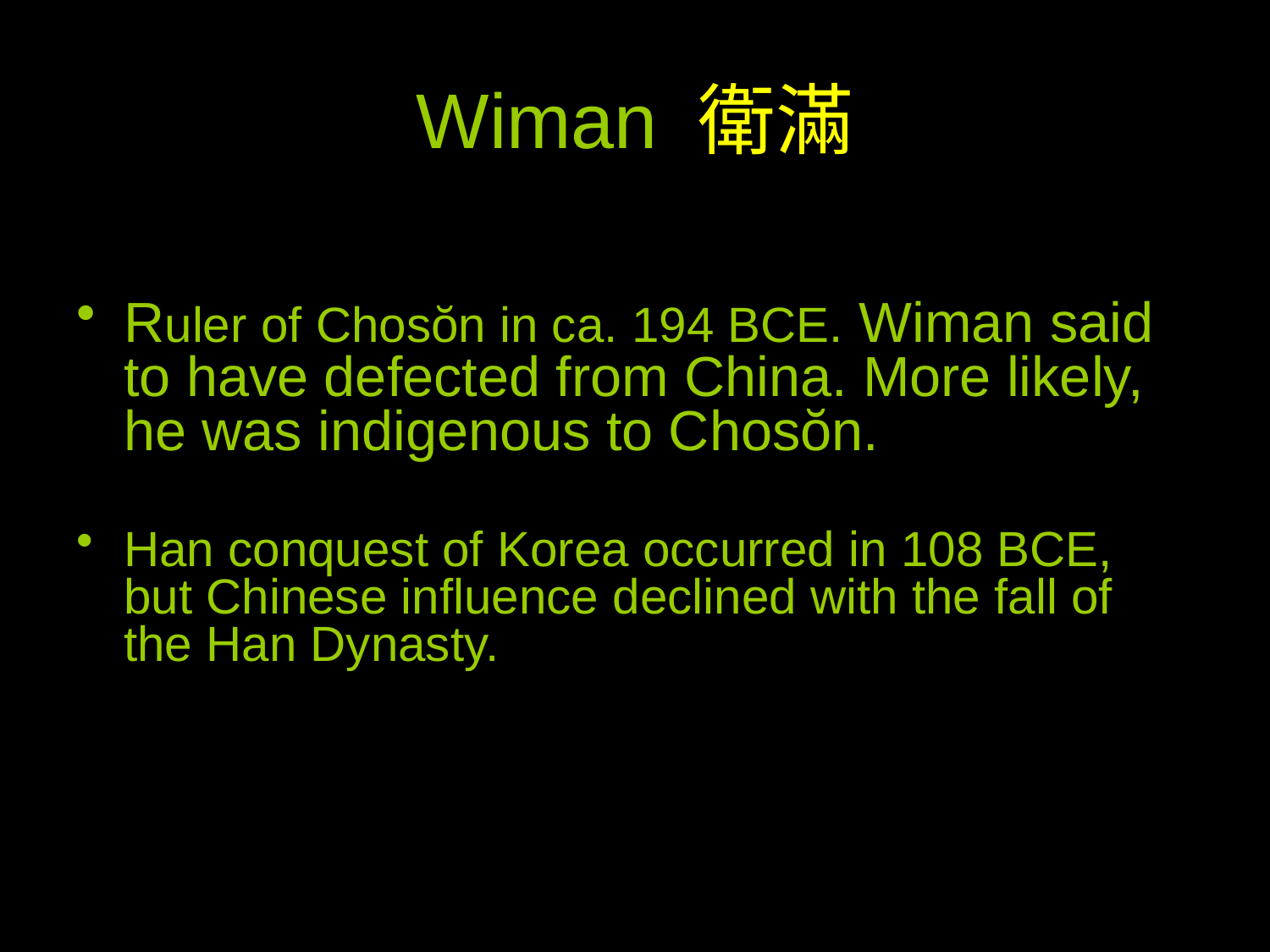

# Wiman 衛滿

Ruler of Chosŏn in ca. 194 BCE. Wiman said to have defected from China. More likely, he was indigenous to Chosŏn.

Han conquest of Korea occurred in 108 BCE, but Chinese influence declined with the fall of the Han Dynasty.